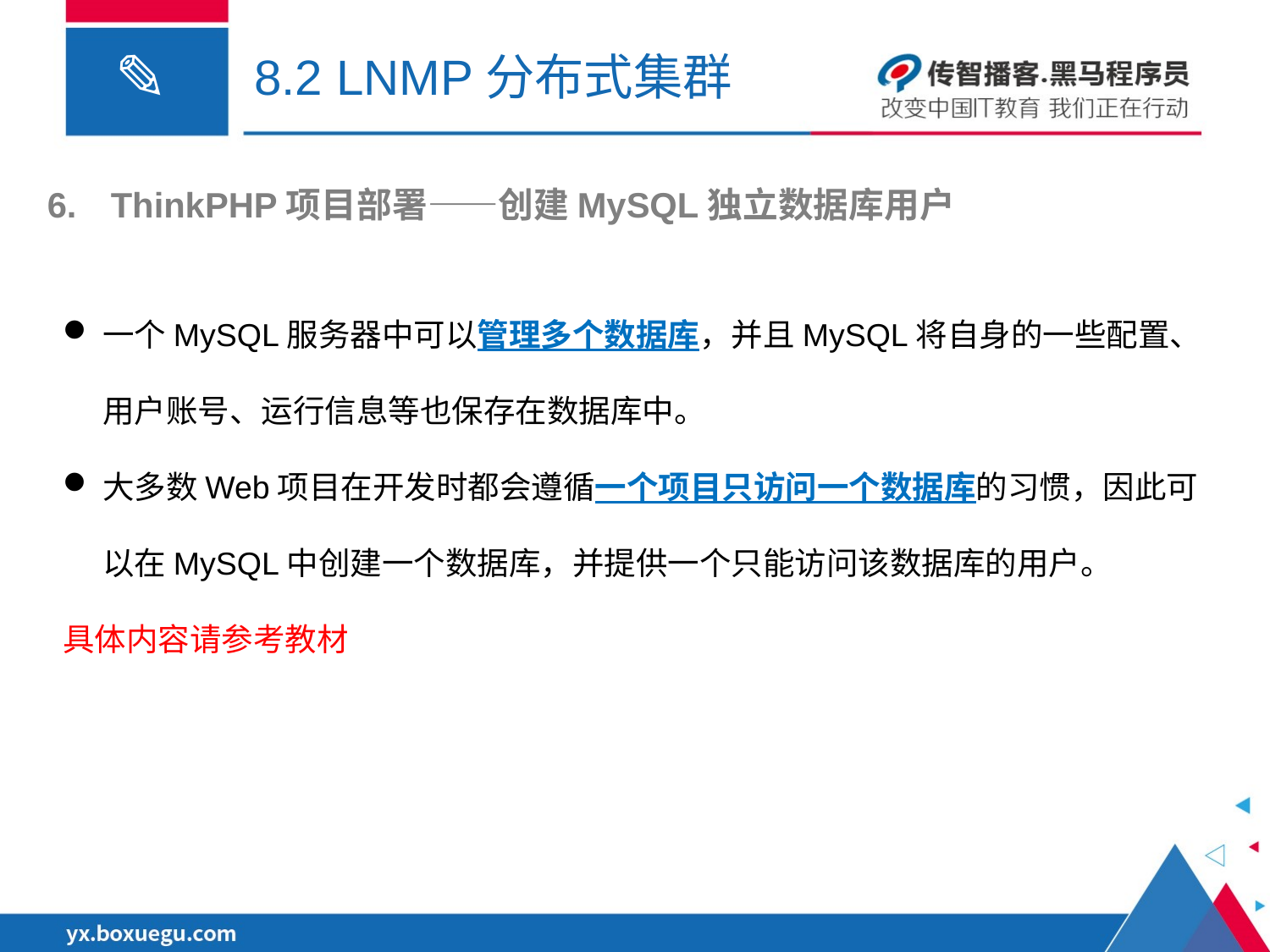

# 8.2 LNMP分布式集群
ThinkPHP项目部署——创建MySQL独立数据库用户
一个MySQL服务器中可以管理多个数据库，并且MySQL将自身的一些配置、用户账号、运行信息等也保存在数据库中。
大多数Web项目在开发时都会遵循一个项目只访问一个数据库的习惯，因此可以在MySQL中创建一个数据库，并提供一个只能访问该数据库的用户。
具体内容请参考教材